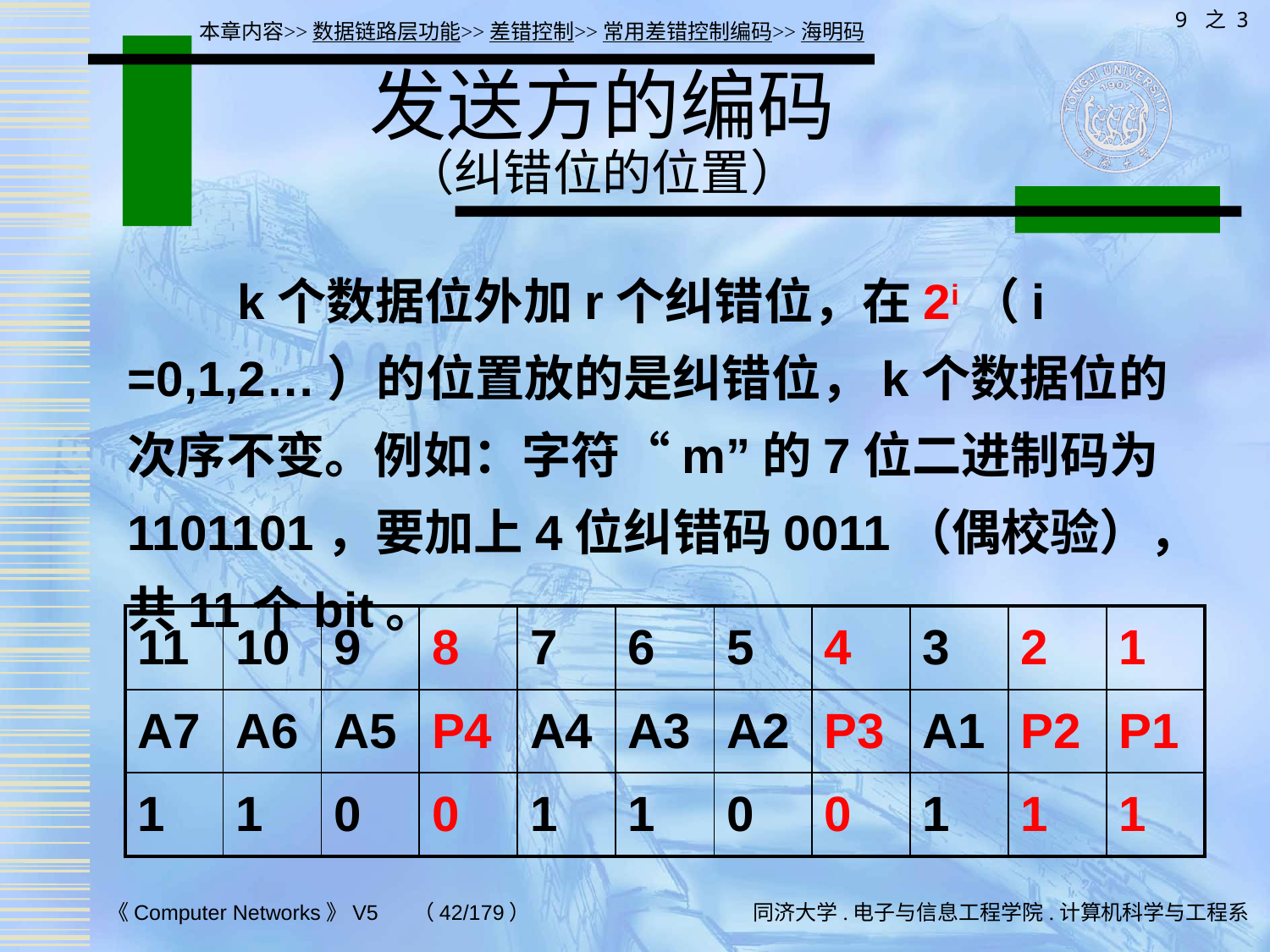

9 之 3
本章内容>>数据链路层功能>>差错控制>>常用差错控制编码>>海明码
# 发送方的编码 （纠错位的位置）
        k个数据位外加r个纠错位，在2i（i =0,1,2…）的位置放的是纠错位，k个数据位的次序不变。例如：字符“m”的7位二进制码为1101101，要加上4位纠错码0011（偶校验），共11个bit。
| 11 | 10 | 9 | 8 | 7 | 6 | 5 | 4 | 3 | 2 | 1 |
| --- | --- | --- | --- | --- | --- | --- | --- | --- | --- | --- |
| A7 | A6 | A5 | P4 | A4 | A3 | A2 | P3 | A1 | P2 | P1 |
| 1 | 1 | 0 | 0 | 1 | 1 | 0 | 0 | 1 | 1 | 1 |